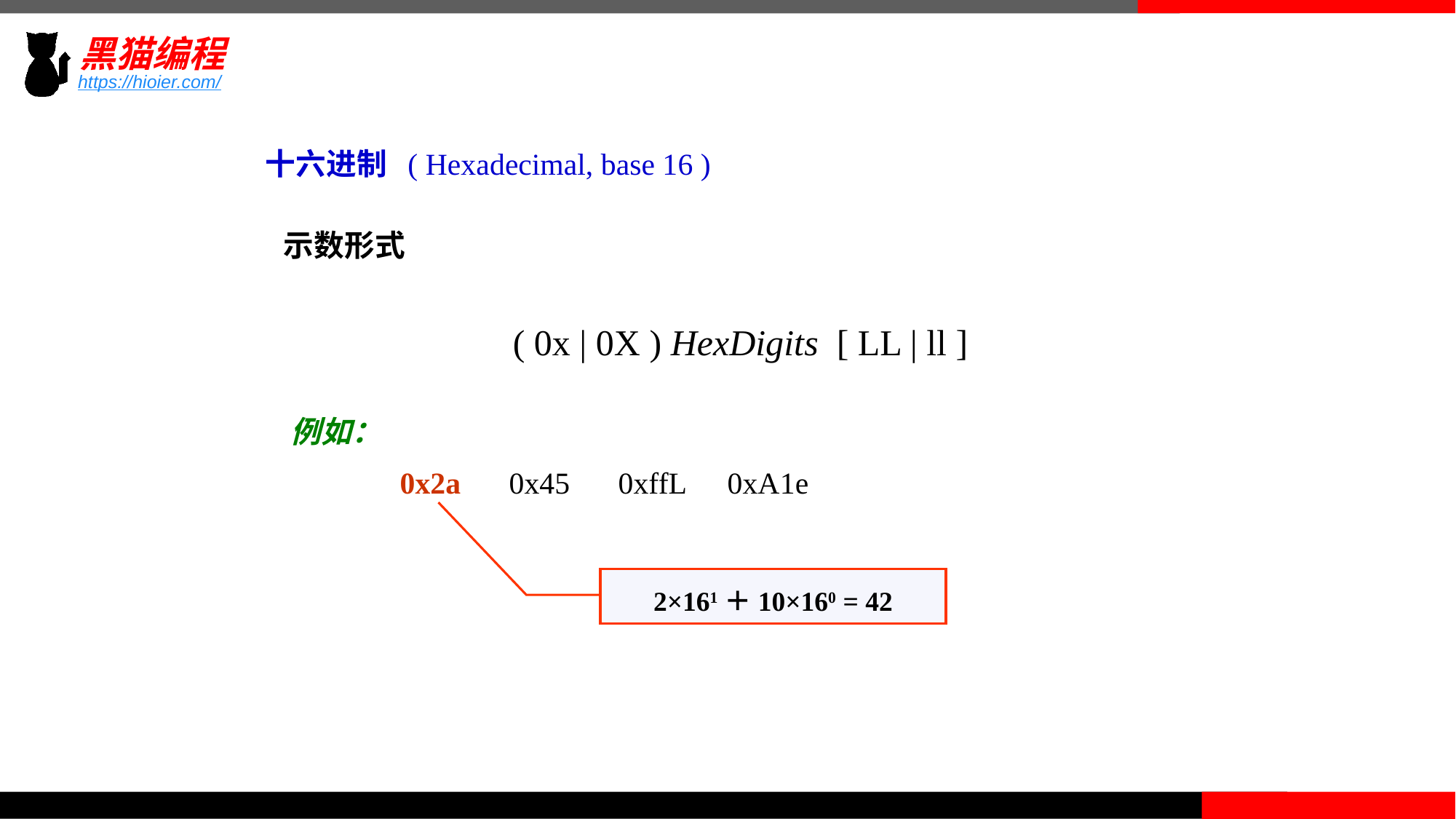

十六进制  ( Hexadecimal, base 16 )
示数形式
( 0x | 0X ) HexDigits  [ LL | ll ]
例如：
	0x2a	0x45	0xffL	0xA1e
2×161＋10×160 = 42